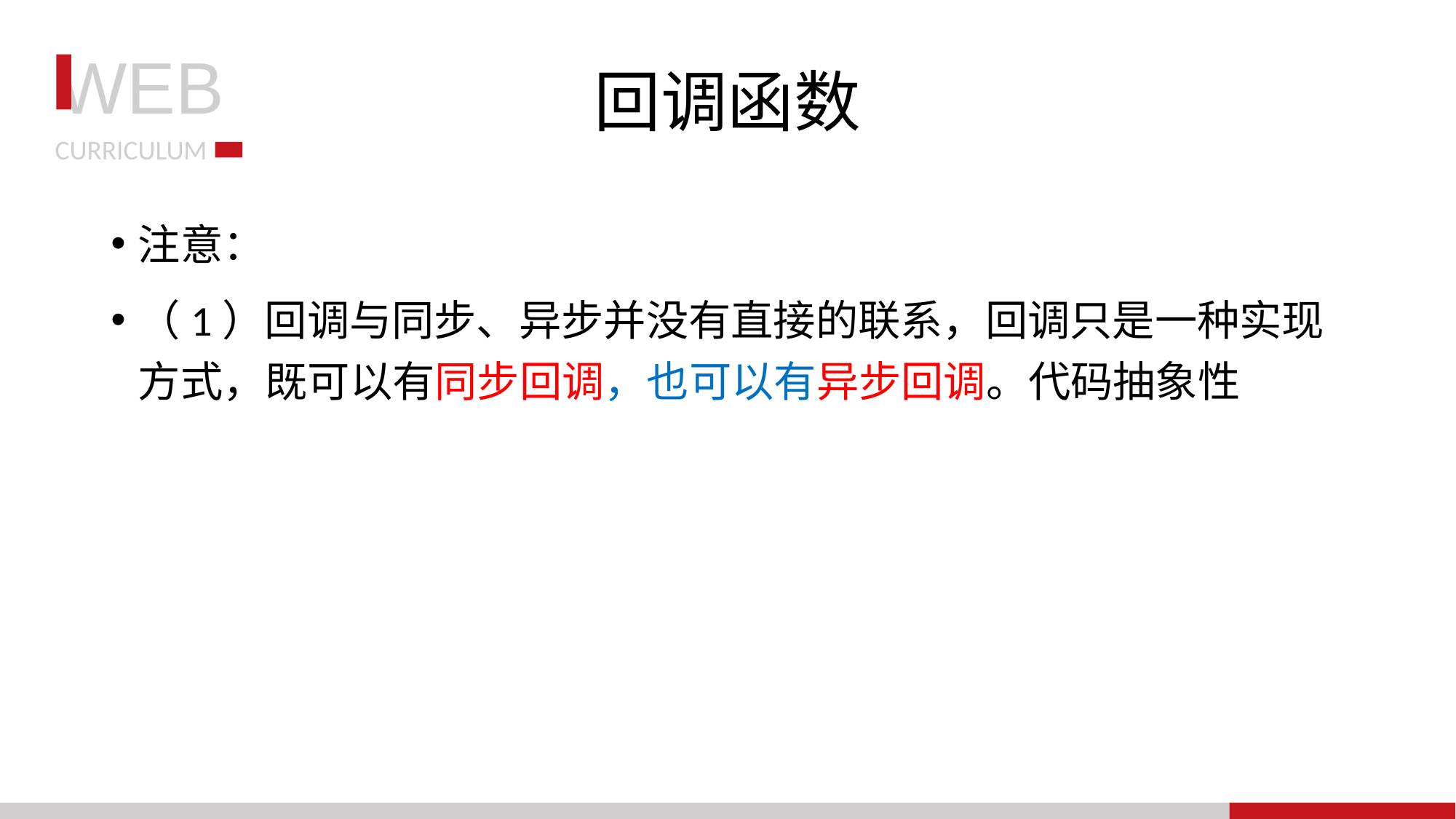

# 回调函数
注意：
（1）回调与同步、异步并没有直接的联系，回调只是一种实现方式，既可以有同步回调，也可以有异步回调。代码抽象性